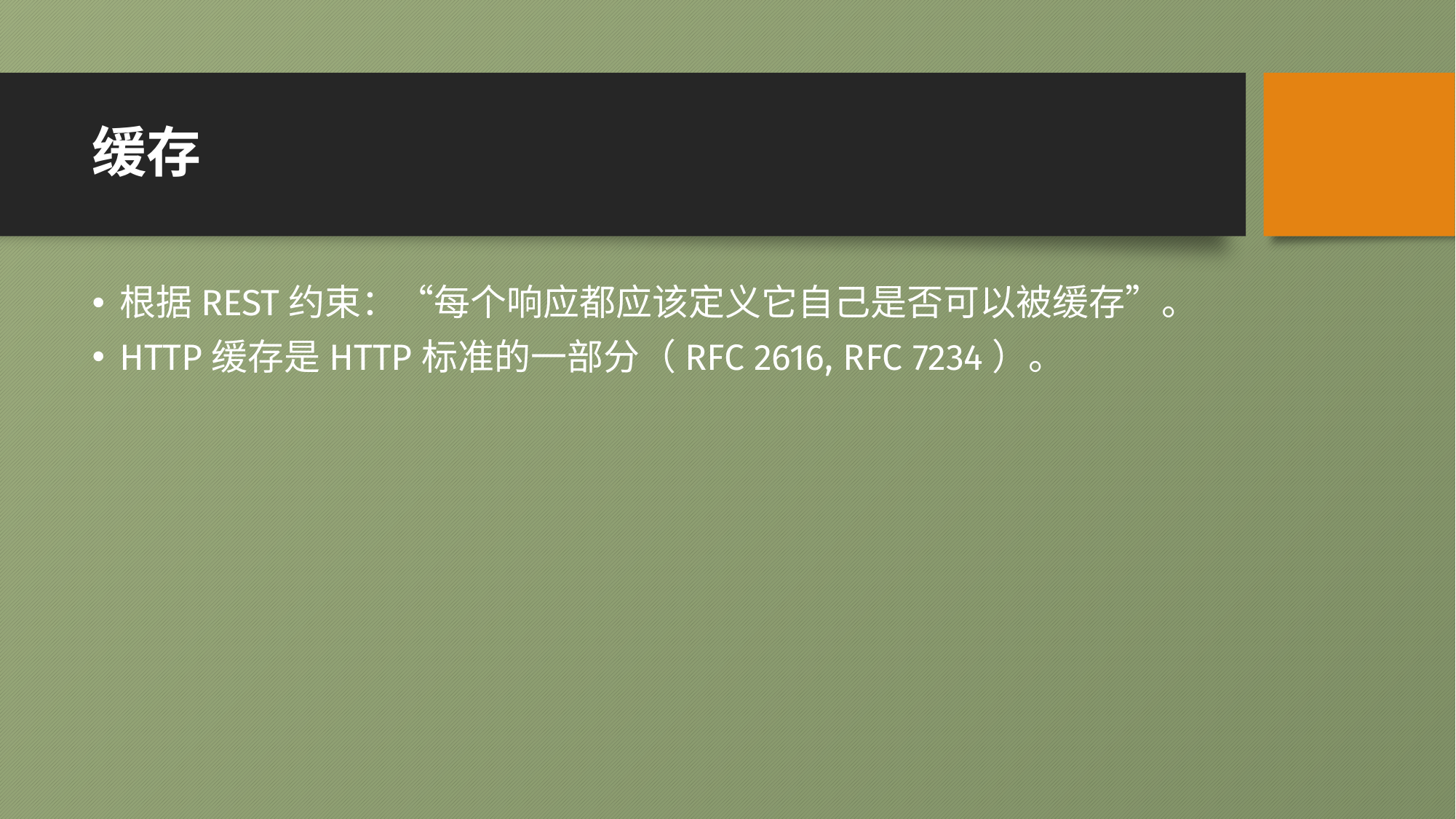

# 缓存
根据REST约束：“每个响应都应该定义它自己是否可以被缓存”。
HTTP缓存是HTTP标准的一部分（RFC 2616, RFC 7234）。